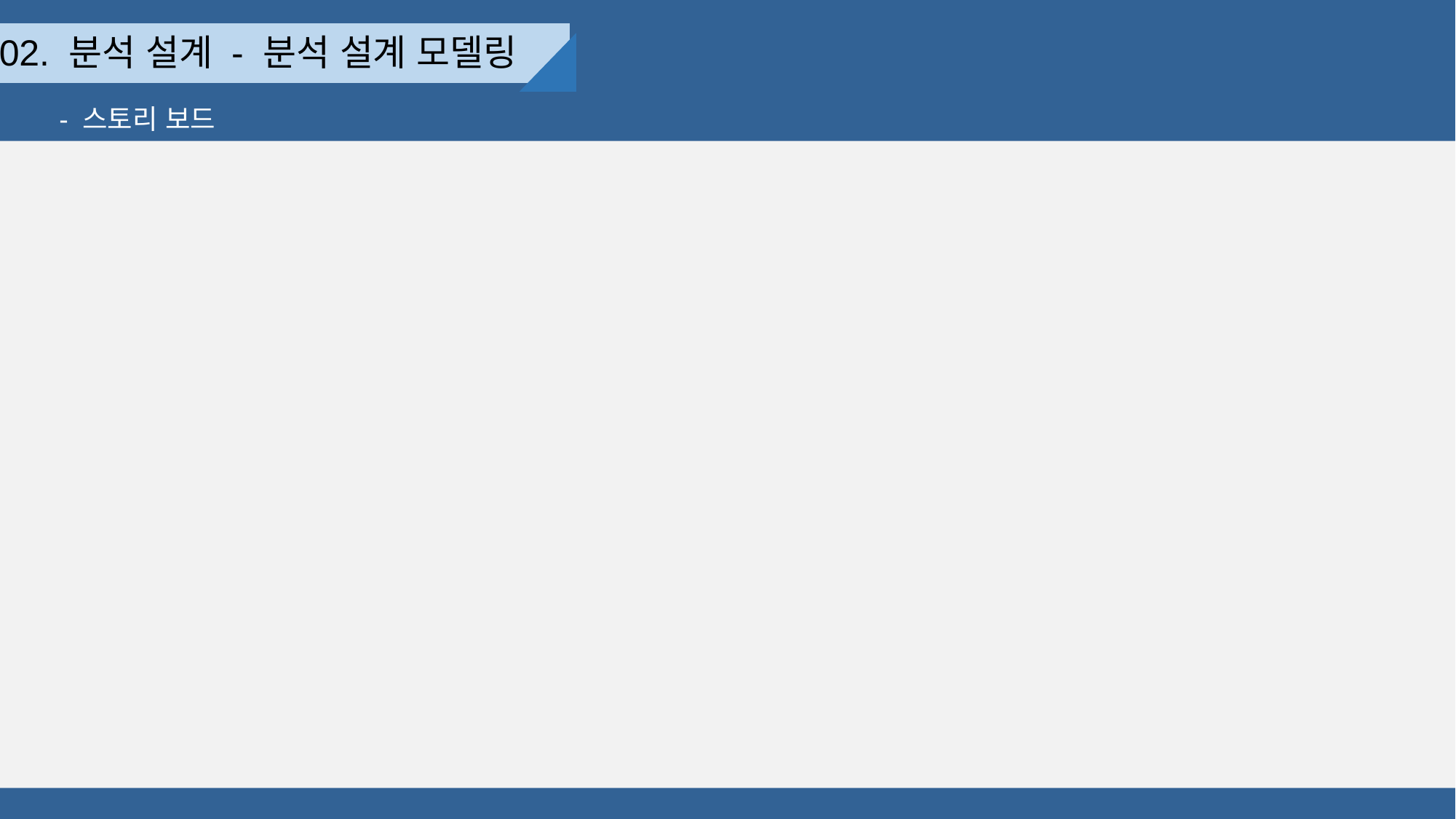

02. 분석 설계 - 분석 설계 모델링

- 스토리 보드